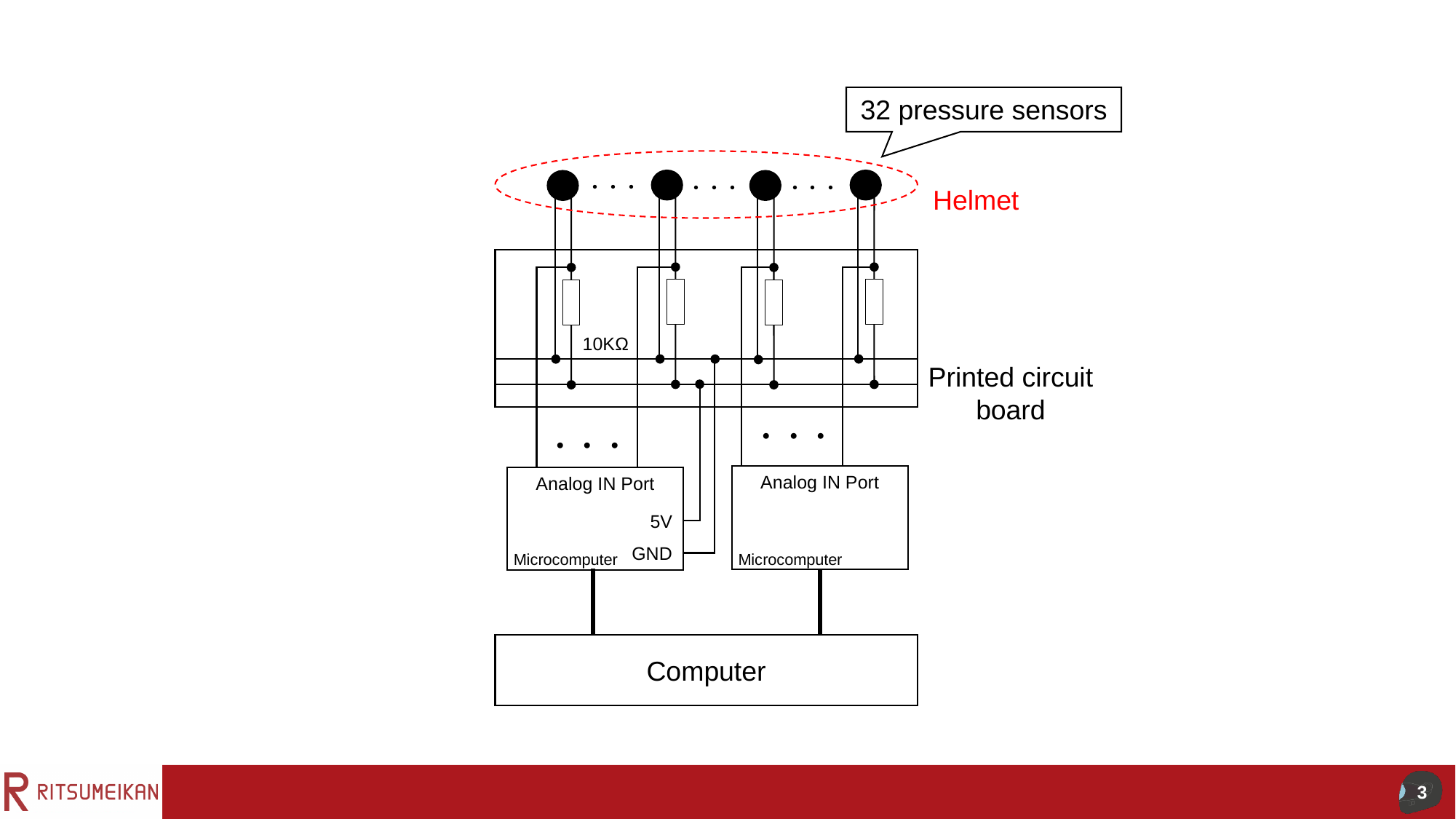

32 pressure sensors

・・・

10KΩ

・・・
・・・
Helmet

Printed circuit board

・・・
・・・
Analog IN Port

Analog IN Port

Microcomputer
5V
GND
Microcomputer

Computer
3